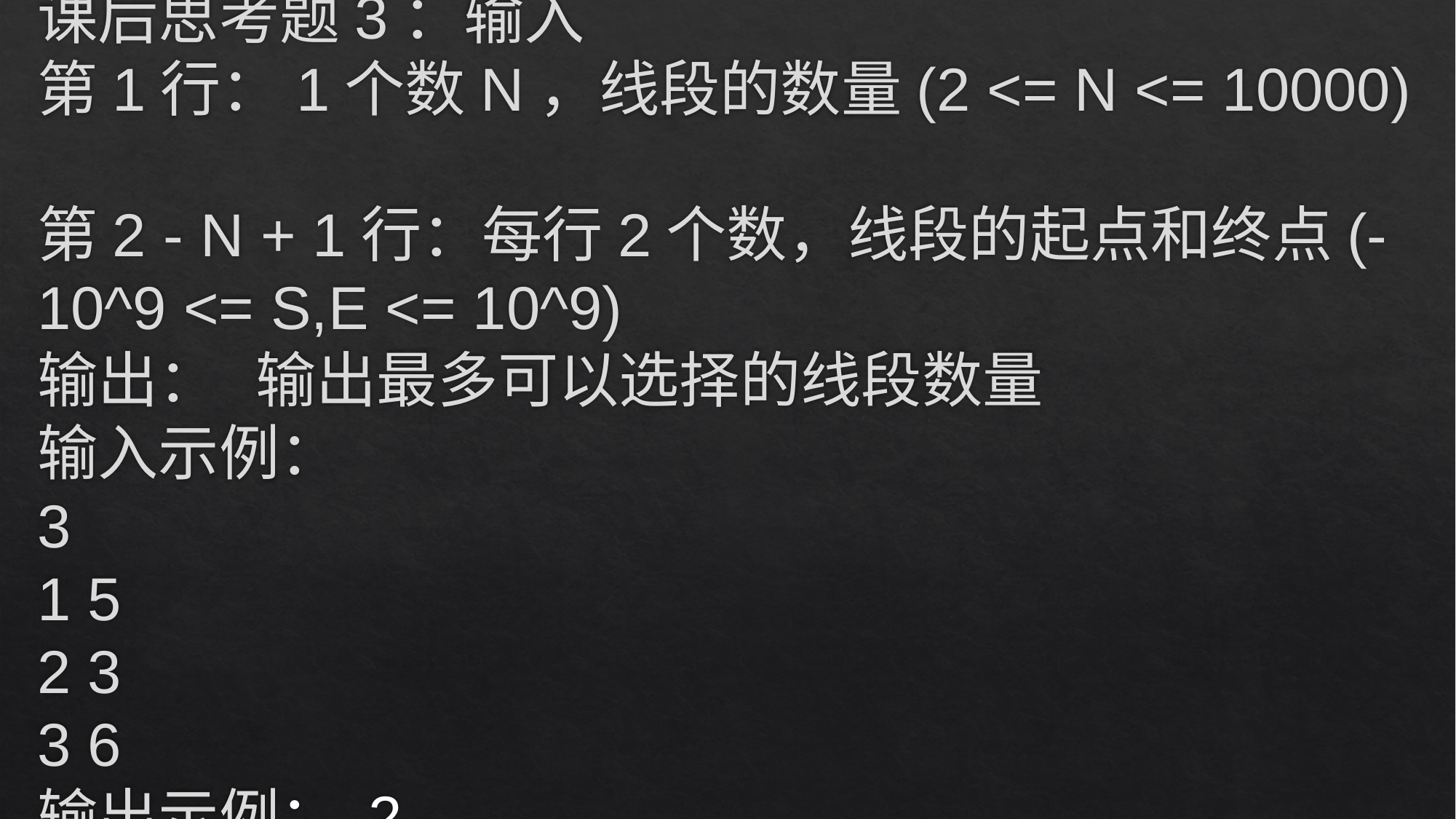

# 课后思考题3：输入 第1行：1个数N，线段的数量(2 <= N <= 10000) 第2 - N + 1行：每行2个数，线段的起点和终点(-10^9 <= S,E <= 10^9) 输出：	输出最多可以选择的线段数量 输入示例： 3 1 5 2 3 3 6 输出示例： 2